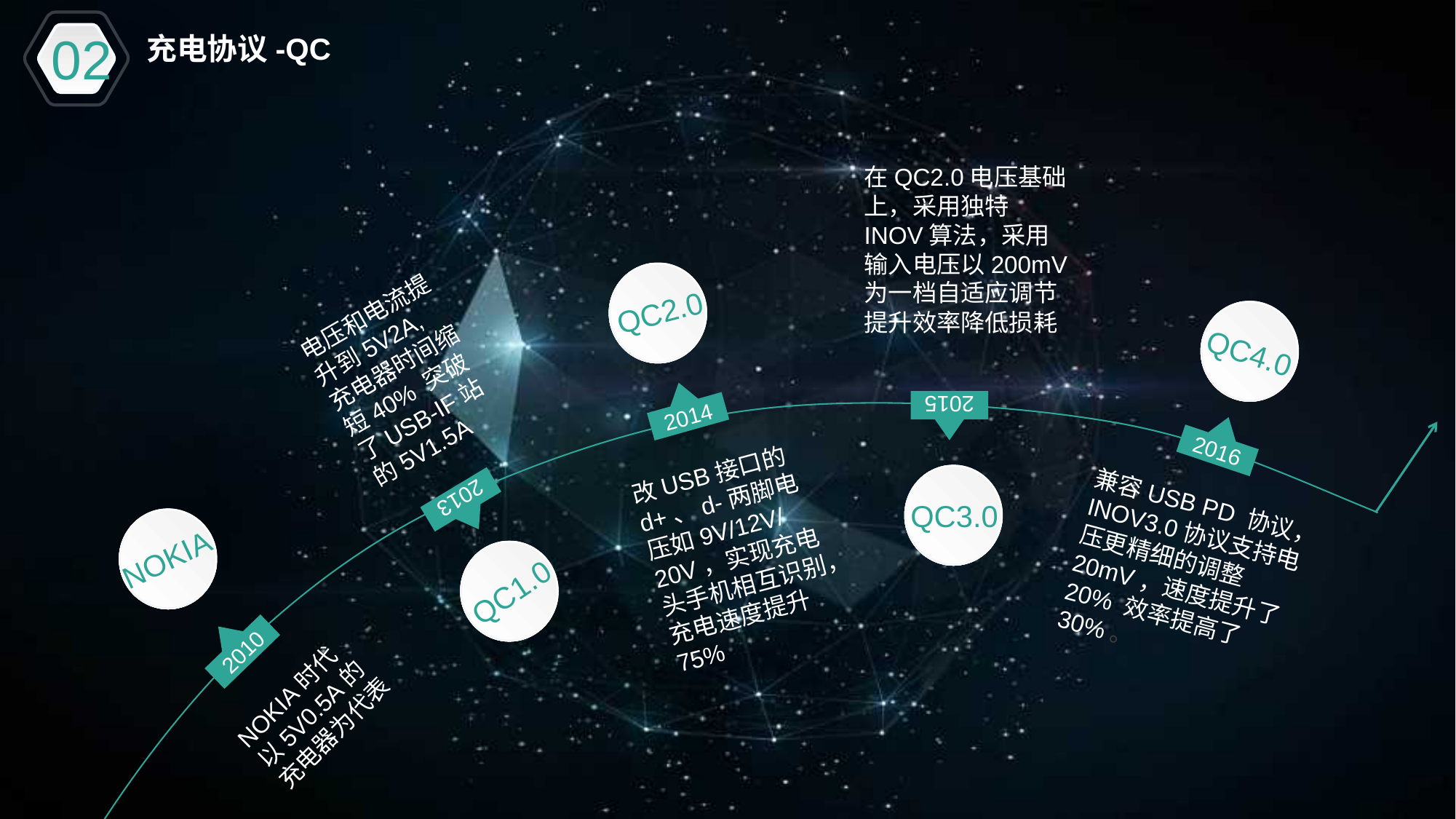

02
充电协议-QC
在QC2.0电压基础上，采用独特INOV算法，采用输入电压以200mV为一档自适应调节提升效率降低损耗

QC2.0
电压和电流提升到5V2A,充电器时间缩短40% 突破了USB-IF站的5V1.5A

QC4.0

2014

2015

2016
改USB接口的d+、d-两脚电压如9V/12V/20V，实现充电头手机相互识别，充电速度提升75%

QC3.0

2013
兼容USB PD 协议，INOV3.0协议支持电压更精细的调整20mV，速度提升了20% 效率提高了30%。

NOKIA

QC1.0

2010
NOKIA时代以5V0.5A的充电器为代表
延迟符